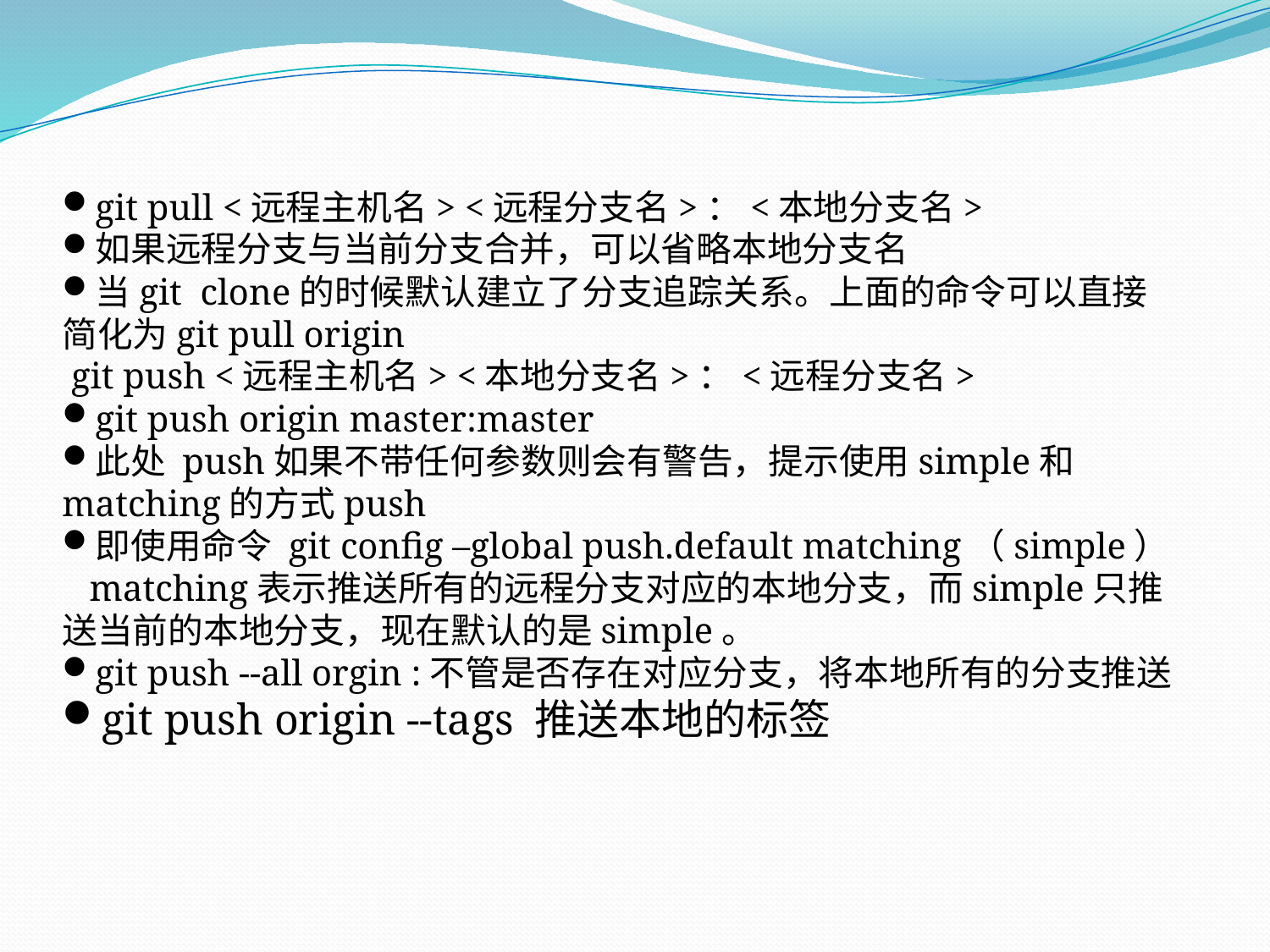

git pull <远程主机名> <远程分支名>：<本地分支名>
如果远程分支与当前分支合并，可以省略本地分支名
当git  clone的时候默认建立了分支追踪关系。上面的命令可以直接简化为git pull origin
 git push <远程主机名> <本地分支名>：<远程分支名>
git push origin master:master
此处 push如果不带任何参数则会有警告，提示使用simple和matching的方式push
即使用命令 git config –global push.default matching（simple）
   matching表示推送所有的远程分支对应的本地分支，而simple只推送当前的本地分支，现在默认的是simple。
git push --all orgin :不管是否存在对应分支，将本地所有的分支推送
git push origin --tags 推送本地的标签